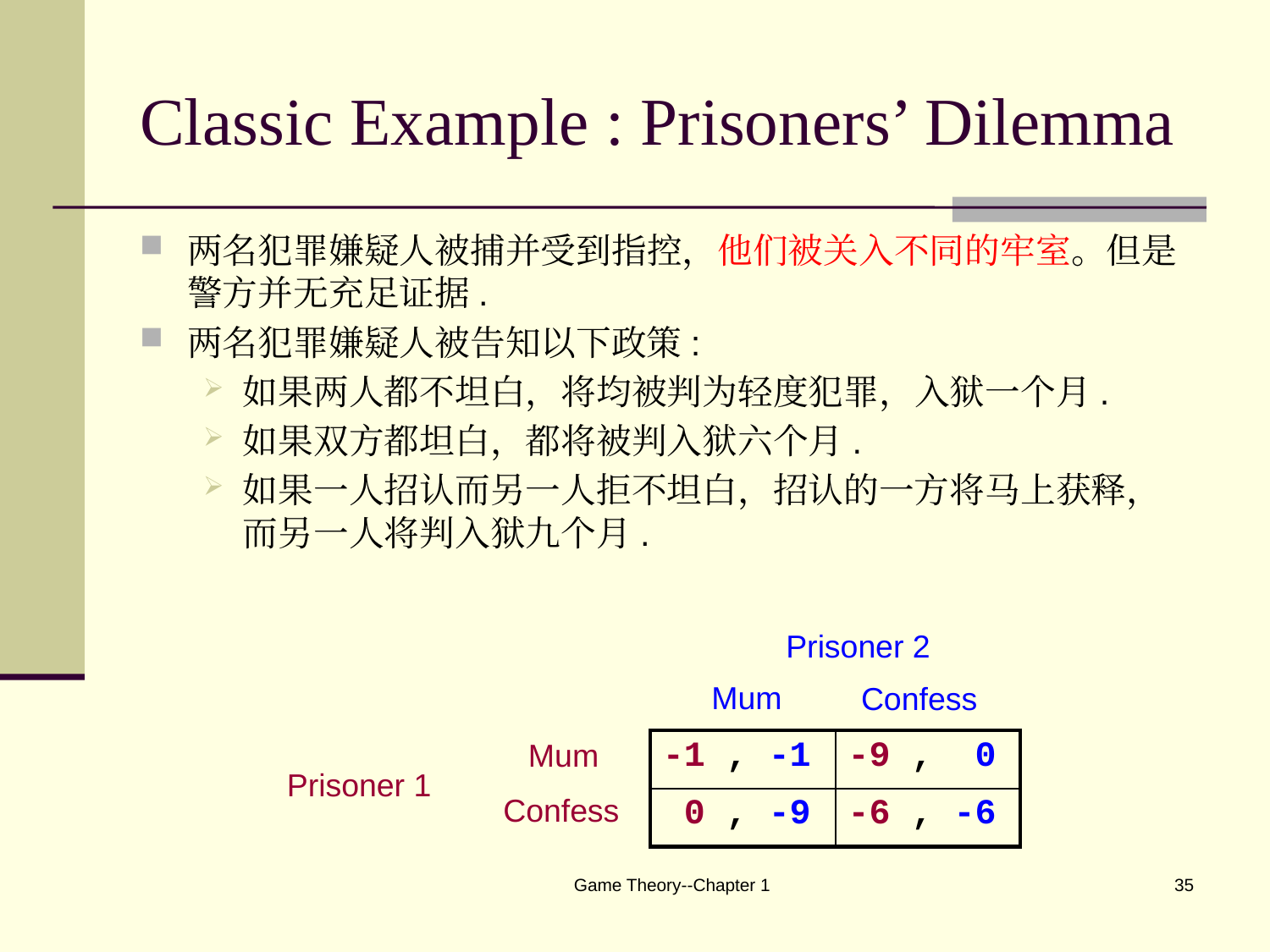

# Classic Example : Prisoners’ Dilemma
两名犯罪嫌疑人被捕并受到指控，他们被关入不同的牢室。但是警方并无充足证据.
两名犯罪嫌疑人被告知以下政策:
如果两人都不坦白，将均被判为轻度犯罪，入狱一个月.
如果双方都坦白，都将被判入狱六个月.
如果一人招认而另一人拒不坦白，招认的一方将马上获释，而另一人将判入狱九个月.

Prisoner 2
Prisoner 1
Mum
Confess
Mum
Confess
| -1 , -1 | -9 , 0 |
| --- | --- |
| 0 , -9 | -6 , -6 |
Game Theory--Chapter 1
35